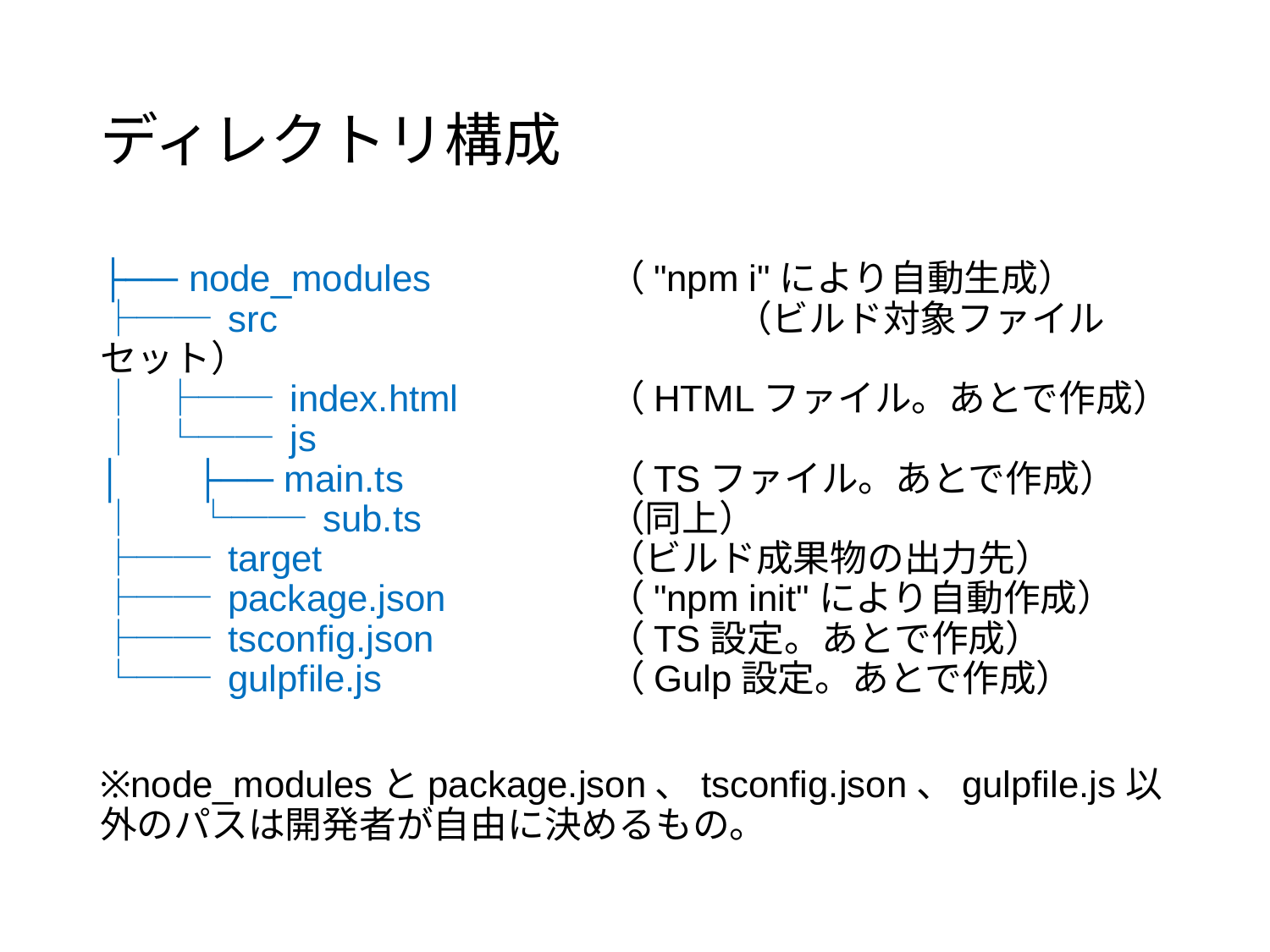

# ディレクトリ構成
├── node_modules		（"npm i"により自動生成）
├── src				（ビルド対象ファイルセット）
│   ├── index.html		（HTMLファイル。あとで作成）
│   └── js
│       ├── main.ts		（TSファイル。あとで作成）
│       └── sub.ts		（同上）
├── target			（ビルド成果物の出力先）
├── package.json		（"npm init"により自動作成）
├── tsconfig.json		（TS設定。あとで作成）
└── gulpfile.js		（Gulp設定。あとで作成）

※node_modulesとpackage.json、tsconfig.json、gulpfile.js以外のパスは開発者が自由に決めるもの。